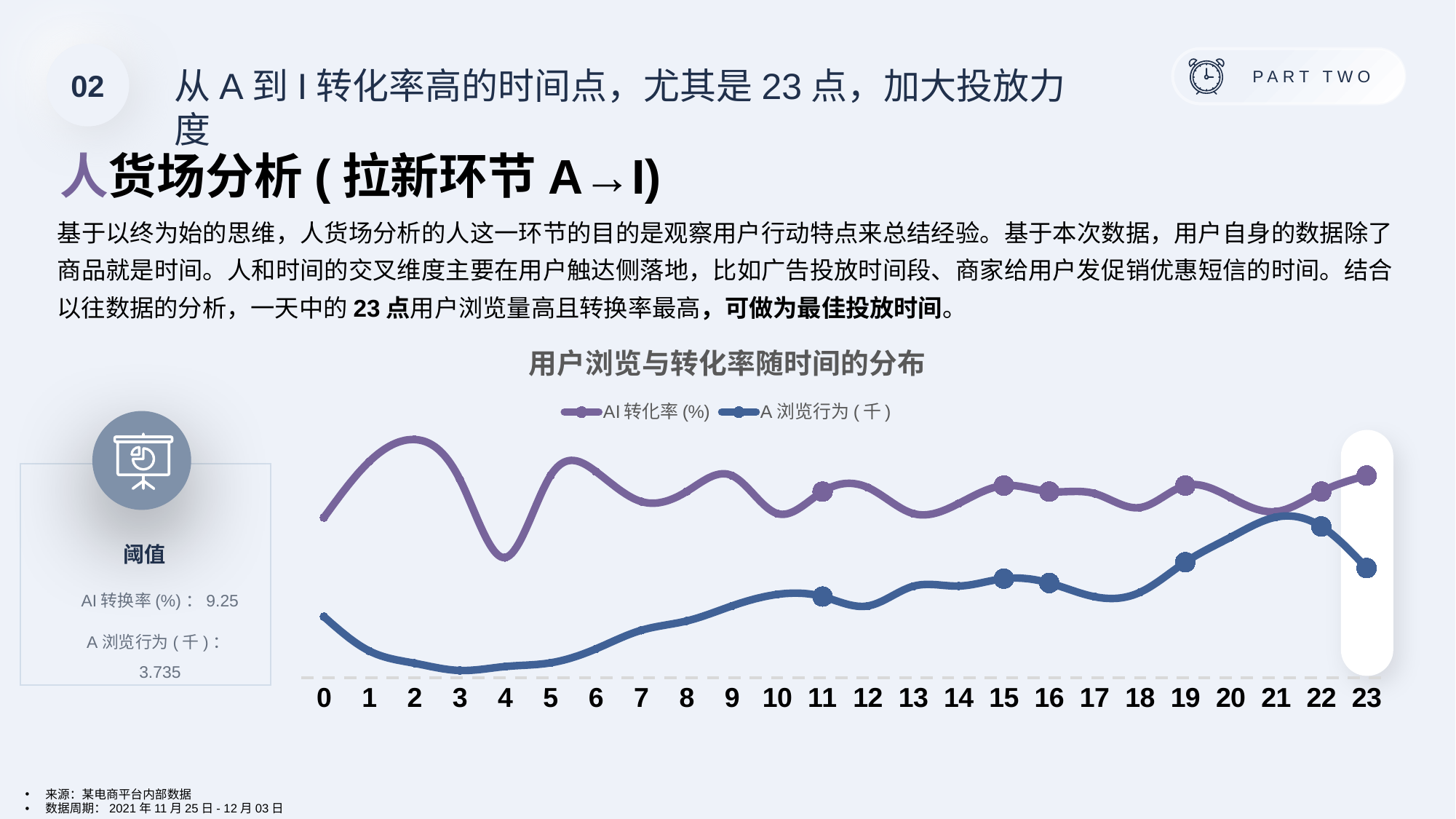

02
从A到I转化率高的时间点，尤其是23点，加大投放力度
人货场分析(拉新环节A→I)
基于以终为始的思维，人货场分析的人这一环节的目的是观察用户行动特点来总结经验。基于本次数据，用户自身的数据除了商品就是时间。人和时间的交叉维度主要在用户触达侧落地，比如广告投放时间段、商家给用户发促销优惠短信的时间。结合以往数据的分析，一天中的23点用户浏览量高且转换率最高，可做为最佳投放时间。

### Chart: 用户浏览与转化率随时间的分布

| Category | AI转化率(%) | A浏览行为(千) |
|---|---|---|
| 0 | 8.0 | 3.044 |
| 1 | 10.8 | 1.329 |
| 2 | 11.899999999999999 | 0.714 |
| 3 | 9.9 | 0.353 |
| 4 | 6.0 | 0.55 |
| 5 | 10.100000000000001 | 0.736 |
| 6 | 10.299999999999999 | 1.433 |
| 7 | 8.799999999999999 | 2.362 |
| 8 | 9.3 | 2.827 |
| 9 | 10.100000000000001 | 3.579 |
| 10 | 8.200000000000001 | 4.156 |
| 11 | 9.3 | 4.048 |
| 12 | 9.5 | 3.58 |
| 13 | 8.200000000000001 | 4.564 |
| 14 | 8.7 | 4.574 |
| 15 | 9.6 | 4.944 |
| 16 | 9.3 | 4.726 |
| 17 | 9.2 | 4.039 |
| 18 | 8.5 | 4.258 |
| 19 | 9.6 | 5.768 |
| 20 | 9.0 | 7.014 |
| 21 | 8.3 | 8.022 |
| 22 | 9.3 | 7.556 |
| 23 | 10.100000000000001 | 5.473 |

阈值
AI转换率(%)：9.25
A浏览行为(千)：3.735
来源：某电商平台内部数据
数据周期：2021年11月25日- 12月03日